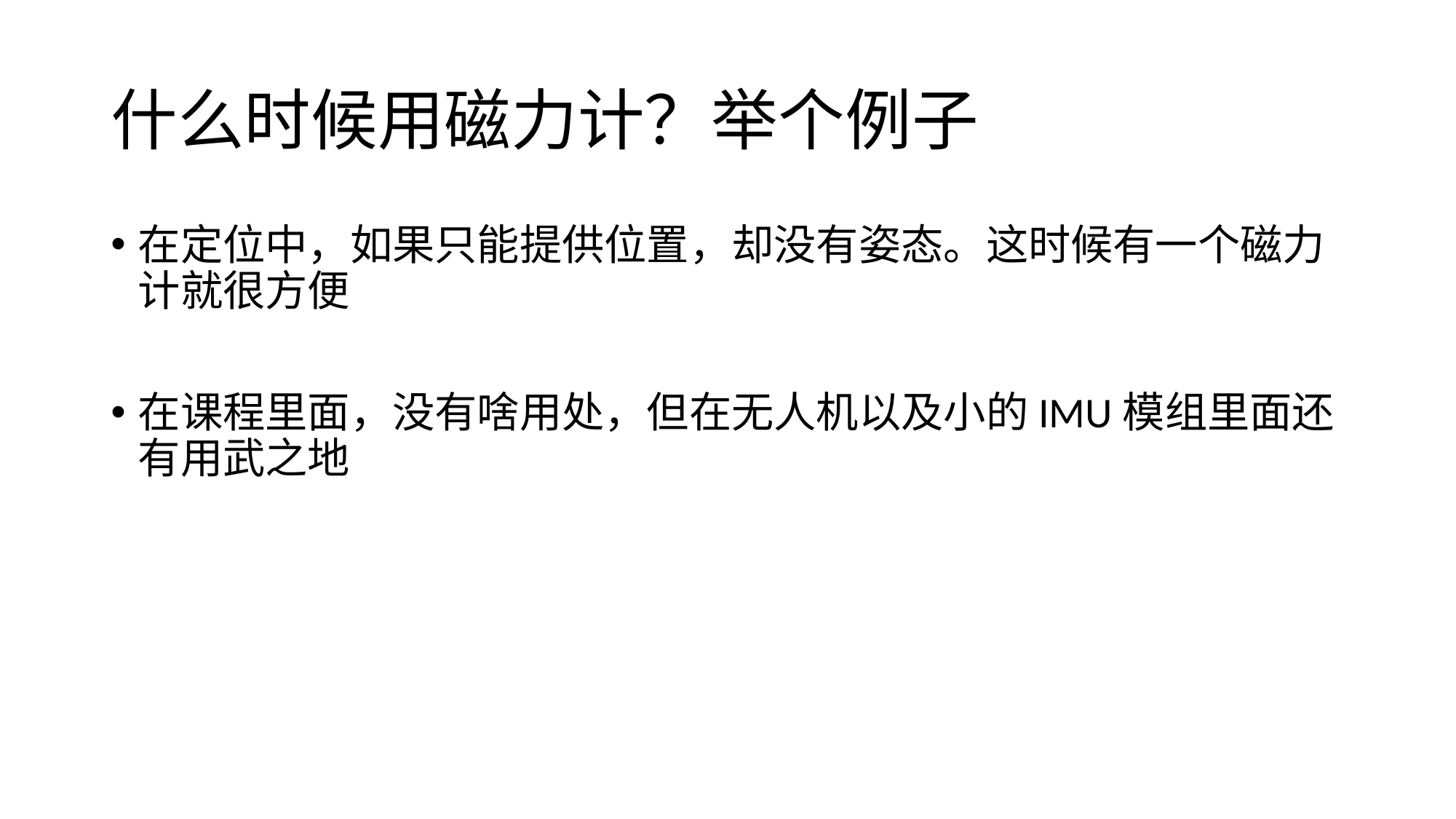

# 什么时候用磁力计？举个例子
在定位中，如果只能提供位置，却没有姿态。这时候有一个磁力计就很方便

在课程里面，没有啥用处，但在无人机以及小的IMU模组里面还有用武之地